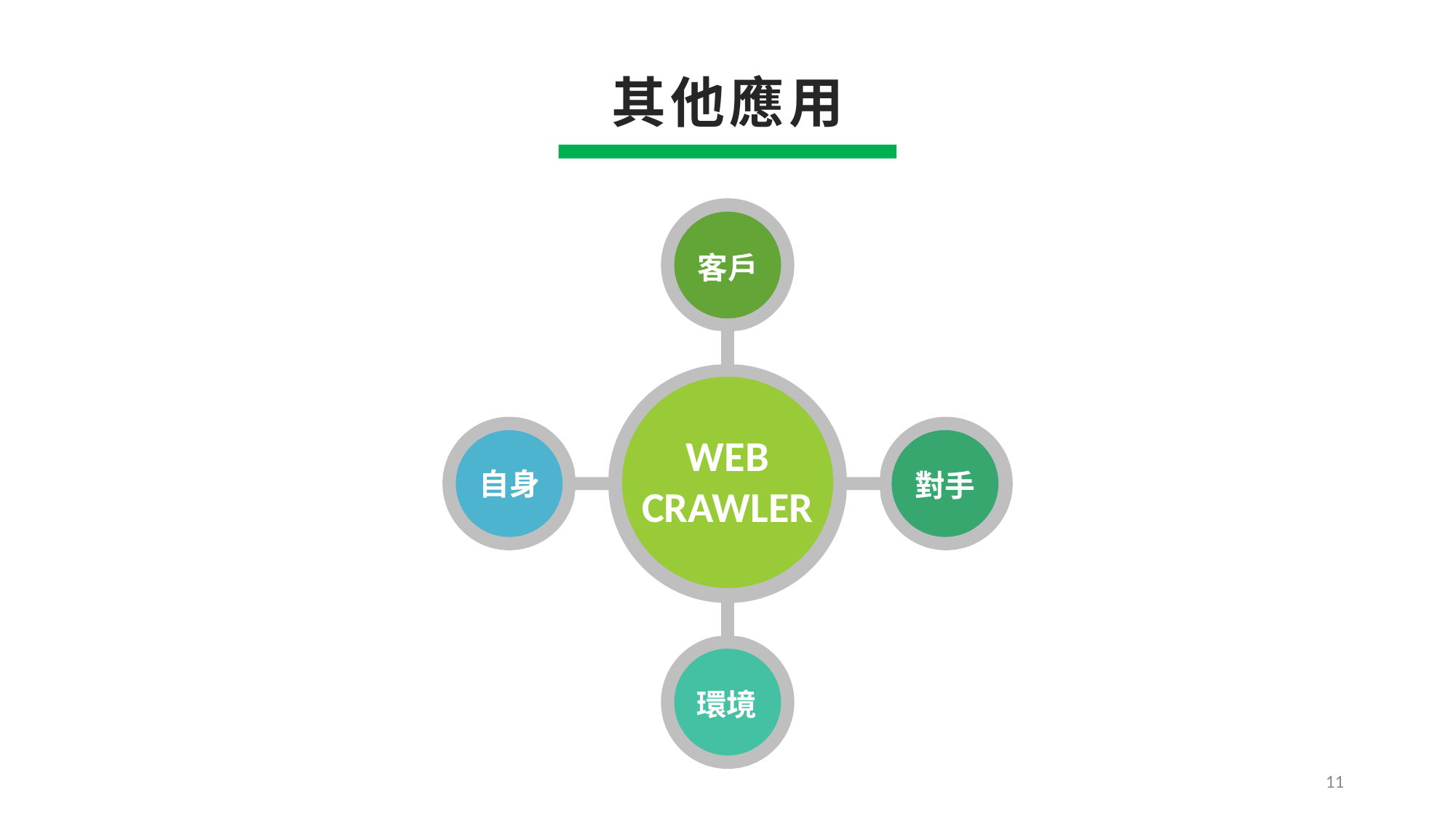

其他應用

客戶
WEB
CRAWLER
自身
對手
環境
11